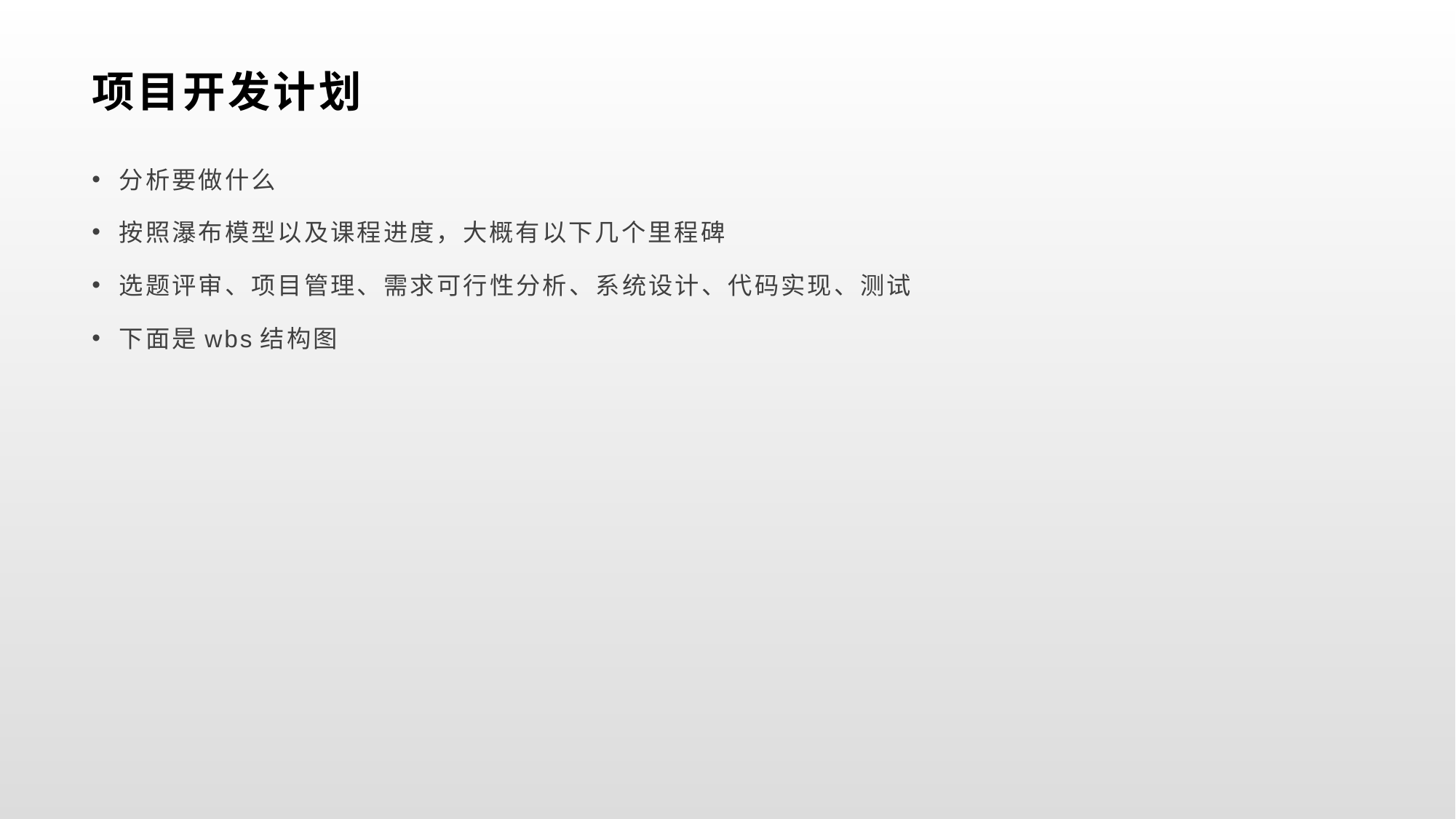

# 项目开发计划
分析要做什么
按照瀑布模型以及课程进度，大概有以下几个里程碑
选题评审、项目管理、需求可行性分析、系统设计、代码实现、测试
下面是wbs结构图